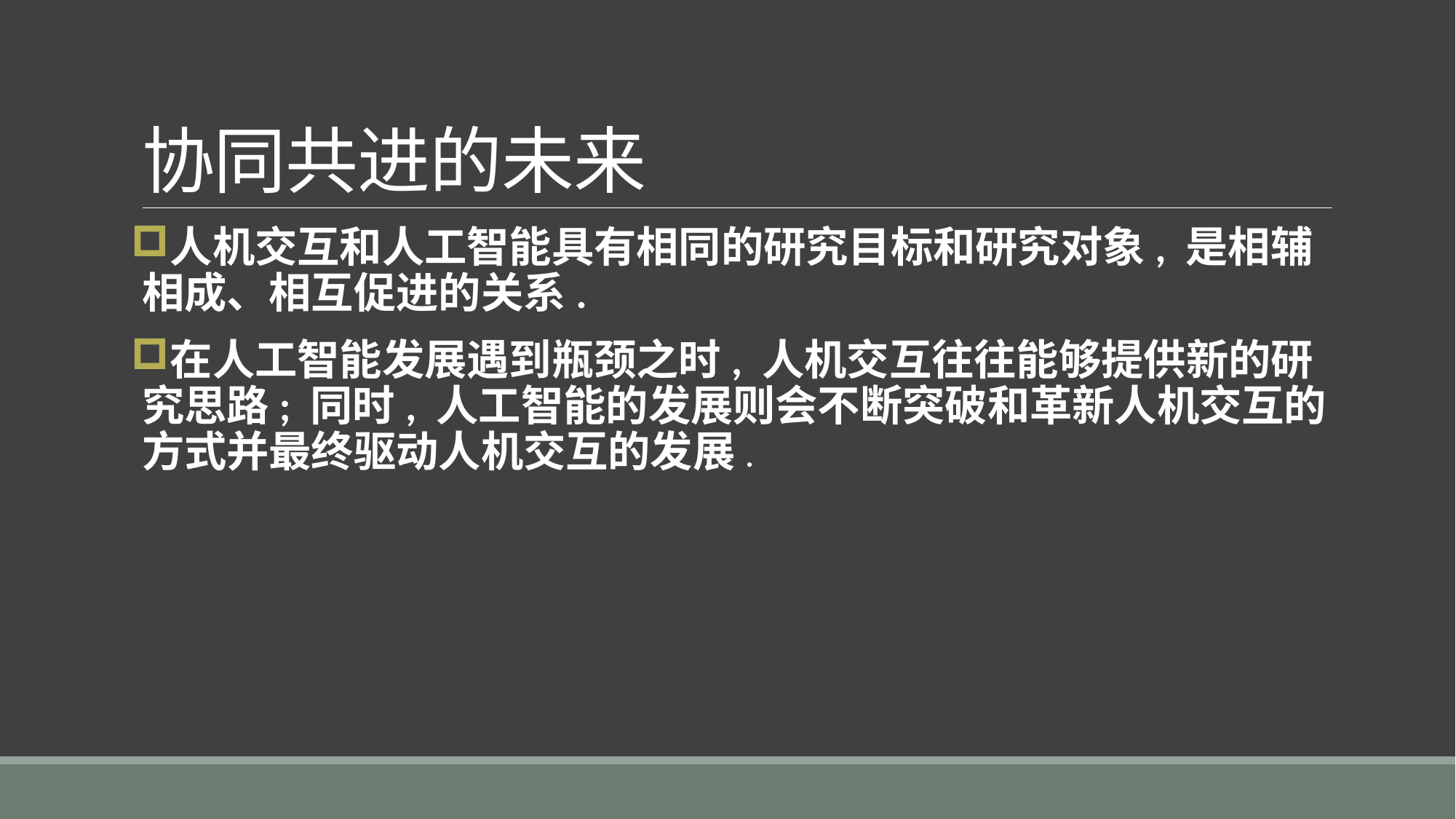

# 协同共进的未来
人机交互和人工智能具有相同的研究目标和研究对象, 是相辅相成、相互促进的关系.
在人工智能发展遇到瓶颈之时, 人机交互往往能够提供新的研究思路; 同时, 人工智能的发展则会不断突破和革新人机交互的方式并最终驱动人机交互的发展.